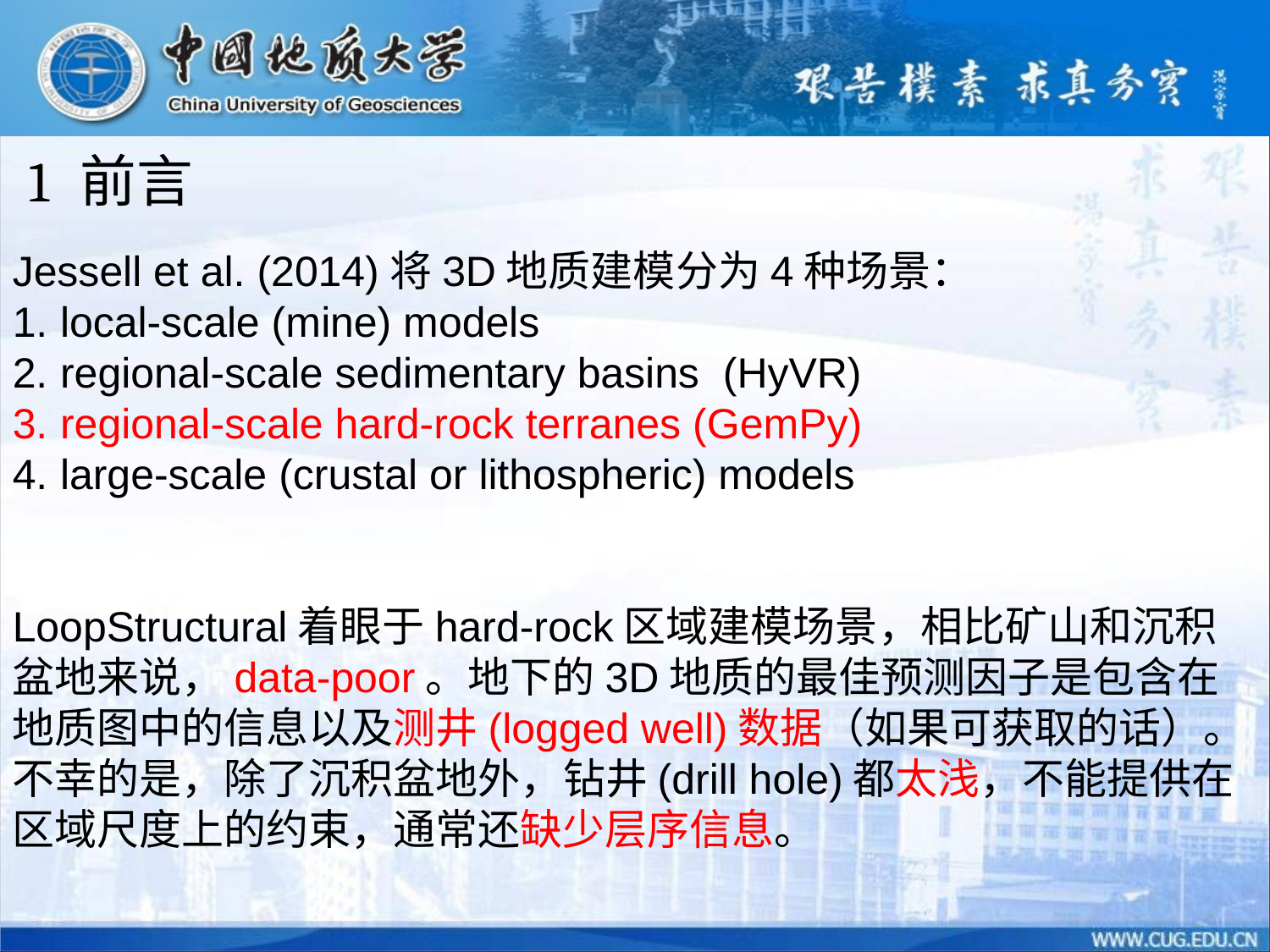

1 前言
Jessell et al. (2014)将3D地质建模分为4种场景：
local-scale (mine) models
regional-scale sedimentary basins  (HyVR)
regional-scale hard-rock terranes (GemPy)
large-scale (crustal or lithospheric) models

LoopStructural着眼于hard-rock区域建模场景，相比矿山和沉积盆地来说，data-poor。地下的3D地质的最佳预测因子是包含在地质图中的信息以及测井(logged well)数据（如果可获取的话）。
不幸的是，除了沉积盆地外，钻井(drill hole)都太浅，不能提供在区域尺度上的约束，通常还缺少层序信息。